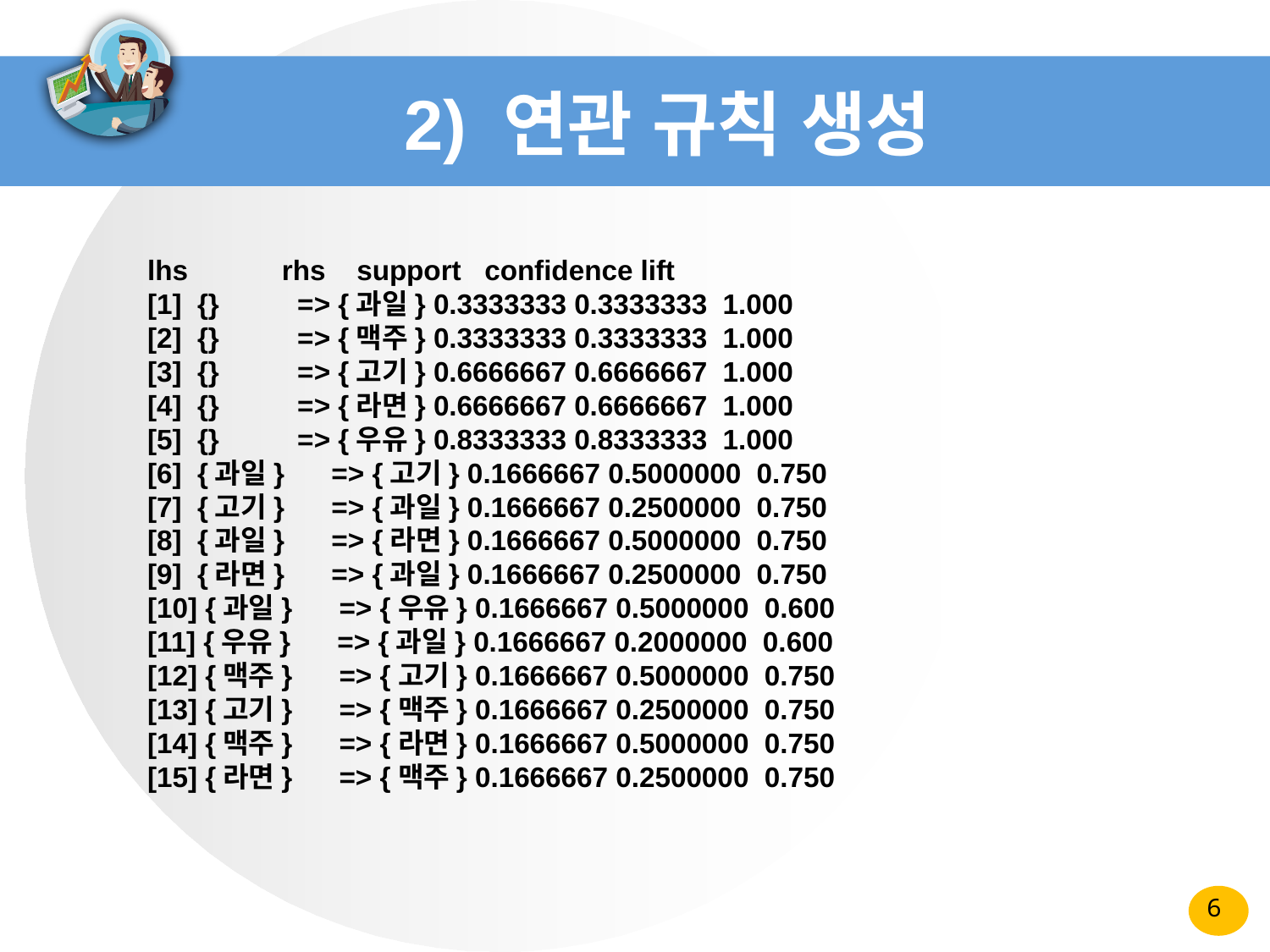

# 2) 연관 규칙 생성
lhs            rhs    support   confidence lift
[1]  {}          => {과일} 0.3333333 0.3333333  1.000
[2]  {}          => {맥주} 0.3333333 0.3333333  1.000
[3]  {}          => {고기} 0.6666667 0.6666667  1.000
[4]  {}          => {라면} 0.6666667 0.6666667  1.000
[5]  {}          => {우유} 0.8333333 0.8333333  1.000
[6]  {과일}      => {고기} 0.1666667 0.5000000  0.750
[7]  {고기}      => {과일} 0.1666667 0.2500000  0.750
[8]  {과일}      => {라면} 0.1666667 0.5000000  0.750
[9]  {라면}      => {과일} 0.1666667 0.2500000  0.750
[10] {과일}      => {우유} 0.1666667 0.5000000  0.600
[11] {우유}      => {과일} 0.1666667 0.2000000  0.600
[12] {맥주}      => {고기} 0.1666667 0.5000000  0.750
[13] {고기}      => {맥주} 0.1666667 0.2500000  0.750
[14] {맥주}      => {라면} 0.1666667 0.5000000  0.750
[15] {라면}      => {맥주} 0.1666667 0.2500000  0.750
6